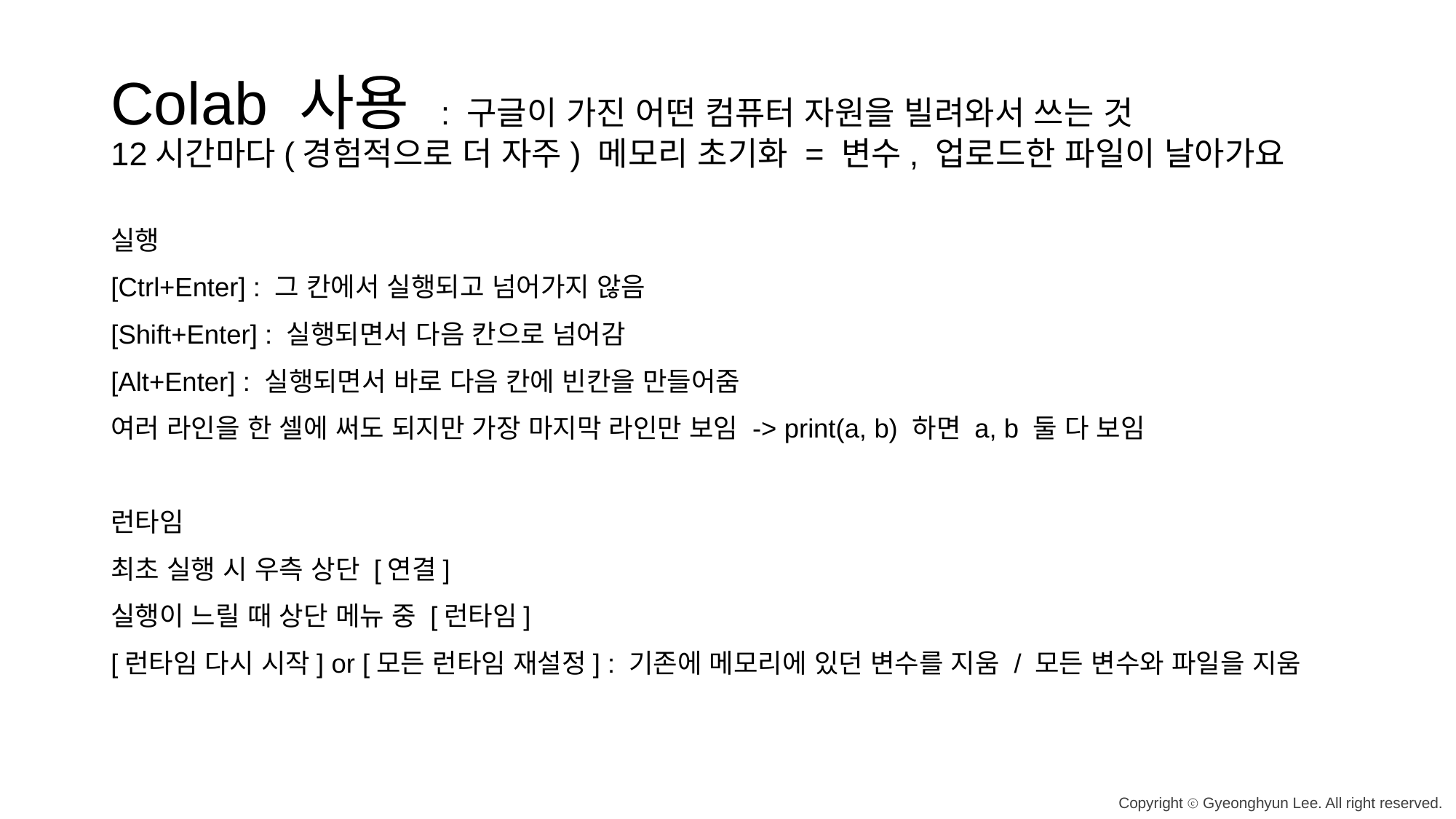

# Colab 사용 : 구글이 가진 어떤 컴퓨터 자원을 빌려와서 쓰는 것 12시간마다(경험적으로 더 자주) 메모리 초기화 = 변수, 업로드한 파일이 날아가요
실행
[Ctrl+Enter] : 그 칸에서 실행되고 넘어가지 않음
[Shift+Enter] : 실행되면서 다음 칸으로 넘어감
[Alt+Enter] : 실행되면서 바로 다음 칸에 빈칸을 만들어줌
여러 라인을 한 셀에 써도 되지만 가장 마지막 라인만 보임 -> print(a, b) 하면 a, b 둘 다 보임

런타임
최초 실행 시 우측 상단 [연결]
실행이 느릴 때 상단 메뉴 중 [런타임]
[런타임 다시 시작] or [모든 런타임 재설정] : 기존에 메모리에 있던 변수를 지움 / 모든 변수와 파일을 지움